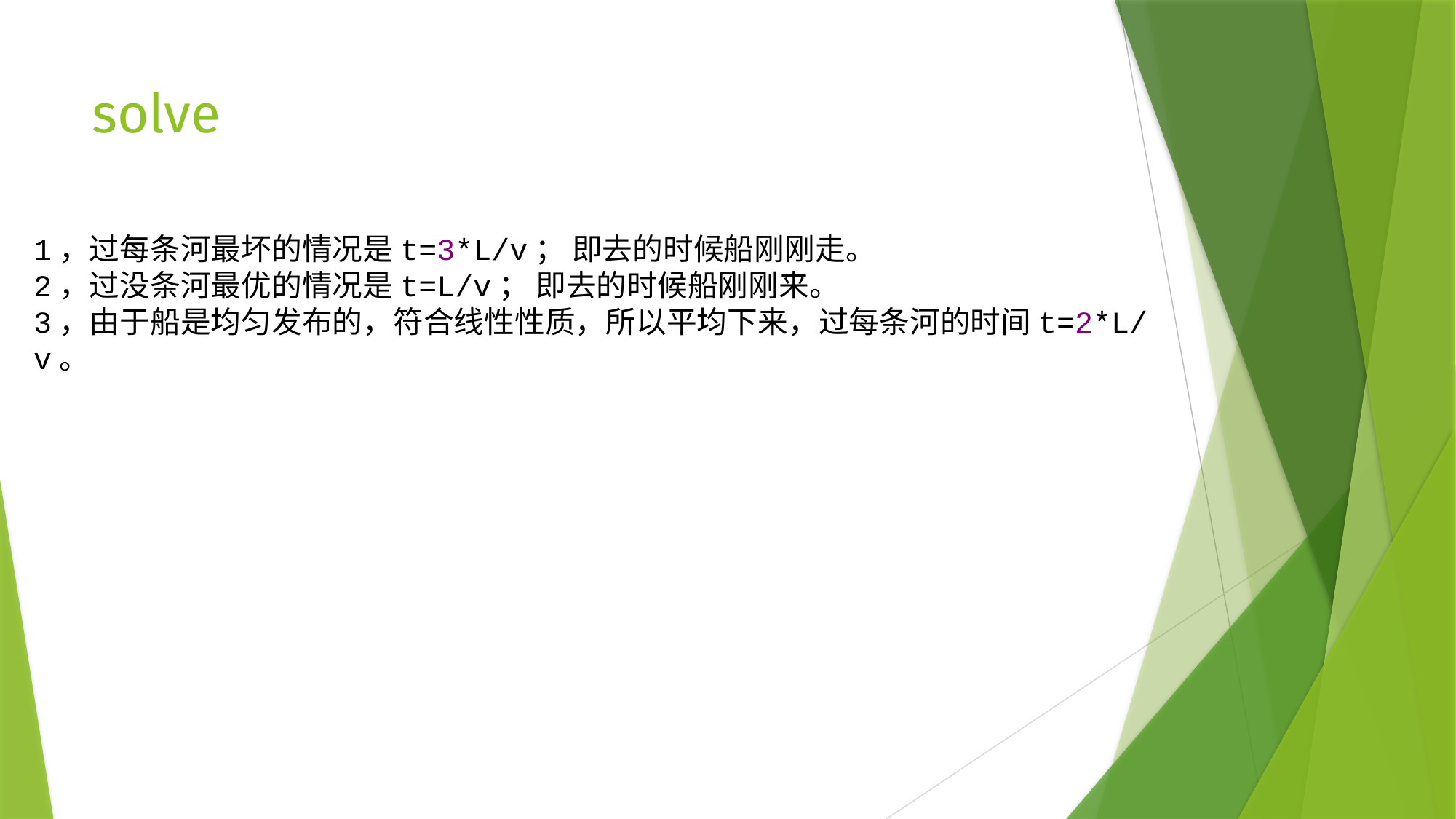

# solve
1，过每条河最坏的情况是t=3*L/v； 即去的时候船刚刚走。
2，过没条河最优的情况是t=L/v； 即去的时候船刚刚来。
3，由于船是均匀发布的，符合线性性质，所以平均下来，过每条河的时间t=2*L/v。